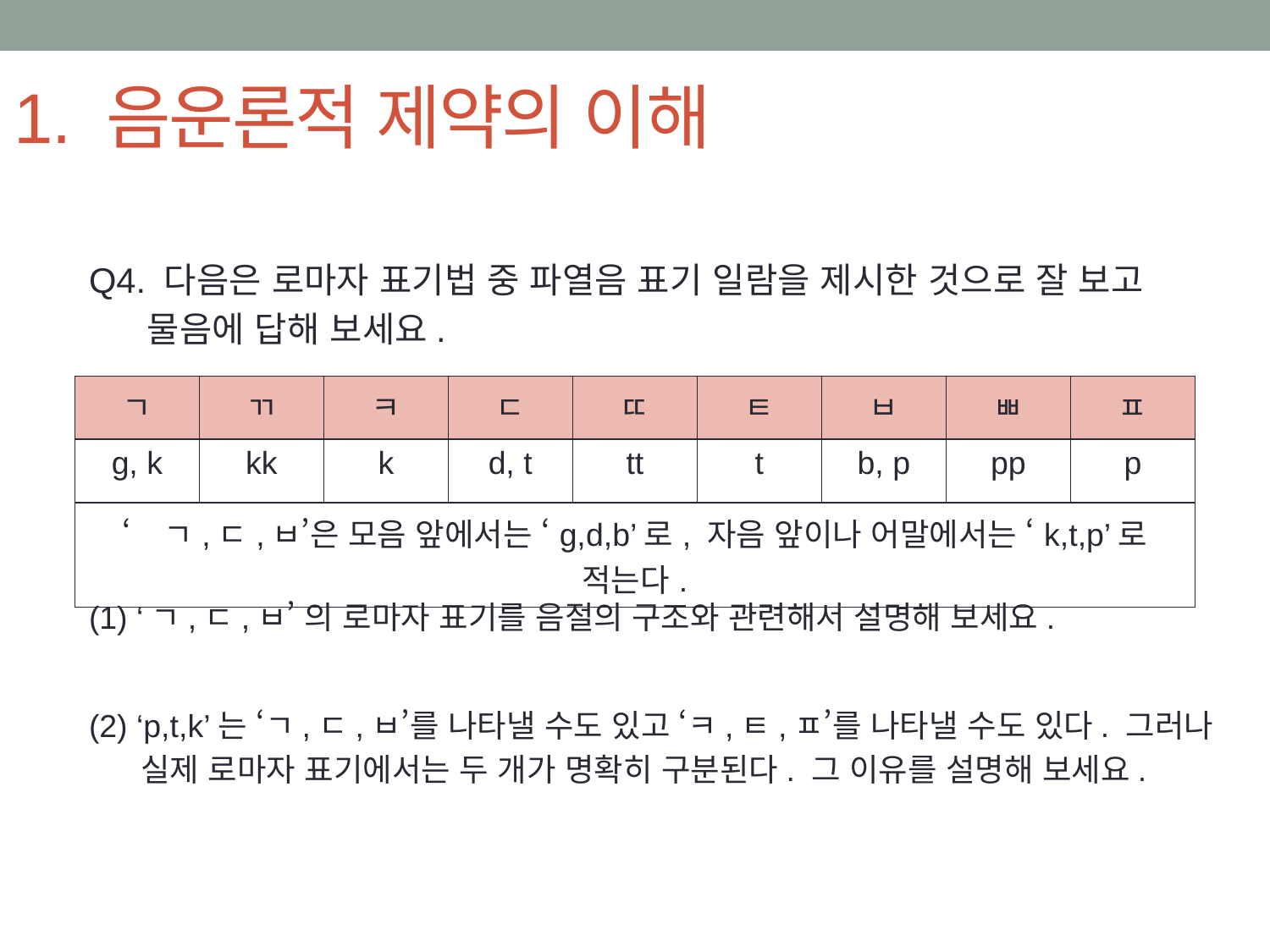

# 1. 음운론적 제약의 이해

Q4. 다음은 로마자 표기법 중 파열음 표기 일람을 제시한 것으로 잘 보고
     물음에 답해 보세요.

(1) ‘ㄱ,ㄷ,ㅂ’ 의 로마자 표기를 음절의 구조와 관련해서 설명해 보세요.

(2) ‘p,t,k’는 ‘ㄱ,ㄷ,ㅂ’를 나타낼 수도 있고 ‘ㅋ,ㅌ,ㅍ’를 나타낼 수도 있다. 그러나
     실제 로마자 표기에서는 두 개가 명확히 구분된다. 그 이유를 설명해 보세요.

| ㄱ | ㄲ | ㅋ | ㄷ | ㄸ | ㅌ | ㅂ | ㅃ | ㅍ |
| --- | --- | --- | --- | --- | --- | --- | --- | --- |
| g, k | kk | k | d, t | tt | t | b, p | pp | p |
| ‘ㄱ,ㄷ,ㅂ’은 모음 앞에서는 ‘g,d,b’로, 자음 앞이나 어말에서는 ‘k,t,p’로 적는다. |  |  |  |  |  |  |  |  |